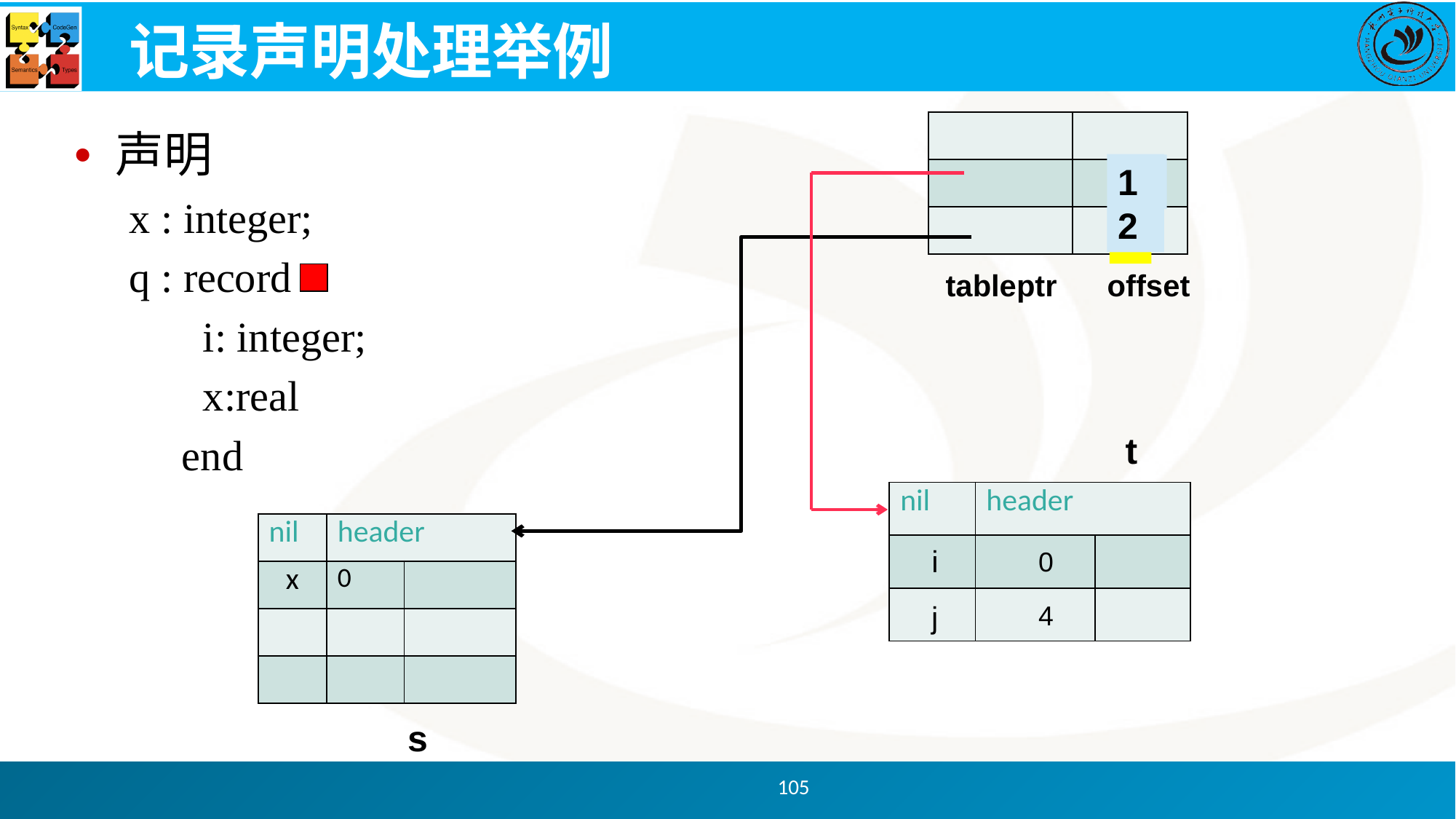

# 记录声明处理举例
|  |  |
| --- | --- |
|  |  |
|  |  |
声明
x : integer;
q : record
       i: integer;
       x:real
     end
12
4
4
tableptr      offset

t
| nil | header |  |
| --- | --- | --- |
|  |  |  |
|  |  |  |
| nil | header |  |
| --- | --- | --- |
| x | 0 |  |
|  |  |  |
|  |  |  |
i
0
j
4
s
105